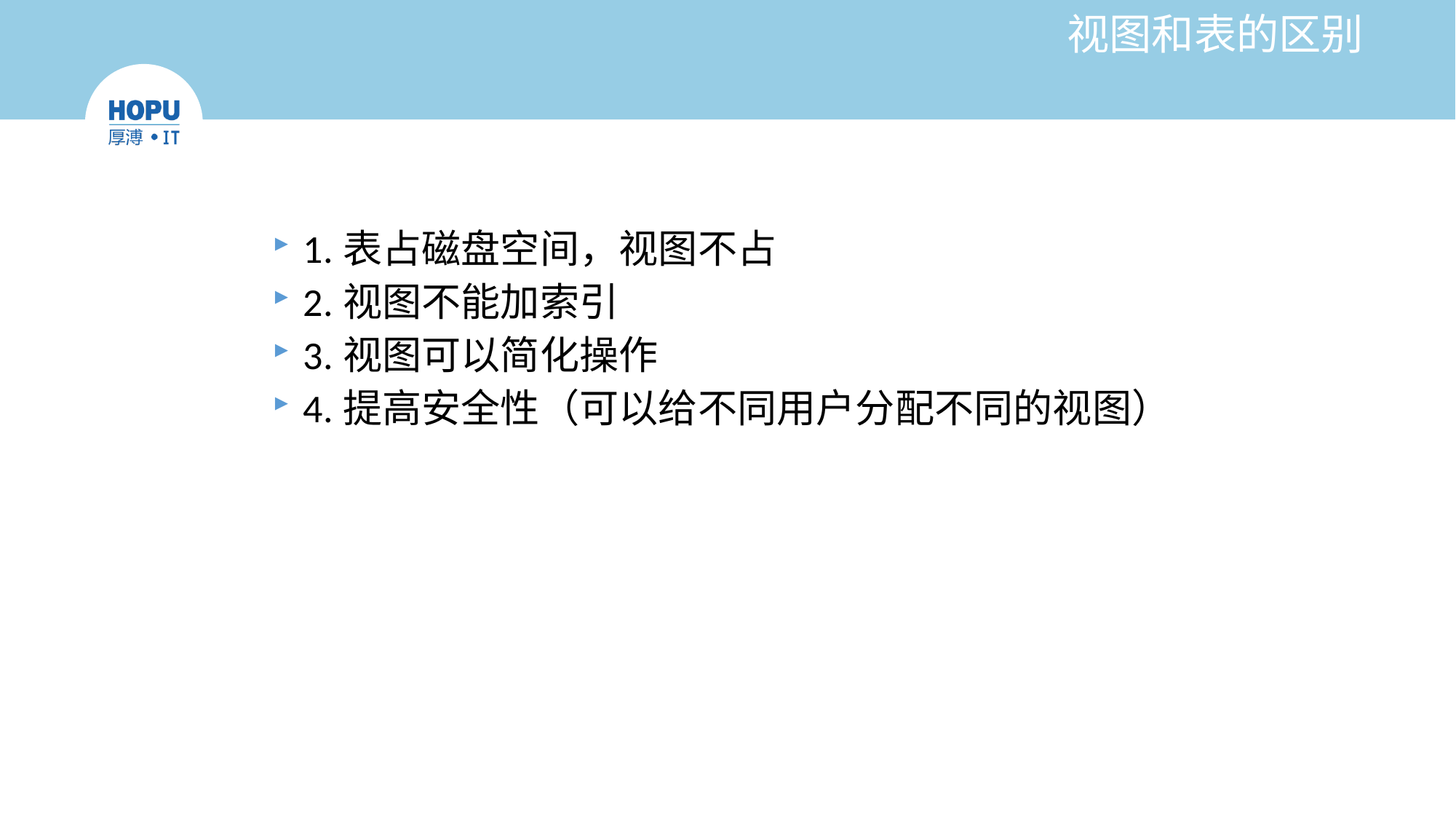

# 视图和表的区别
1.表占磁盘空间，视图不占
2.视图不能加索引
3.视图可以简化操作
4.提高安全性（可以给不同用户分配不同的视图）